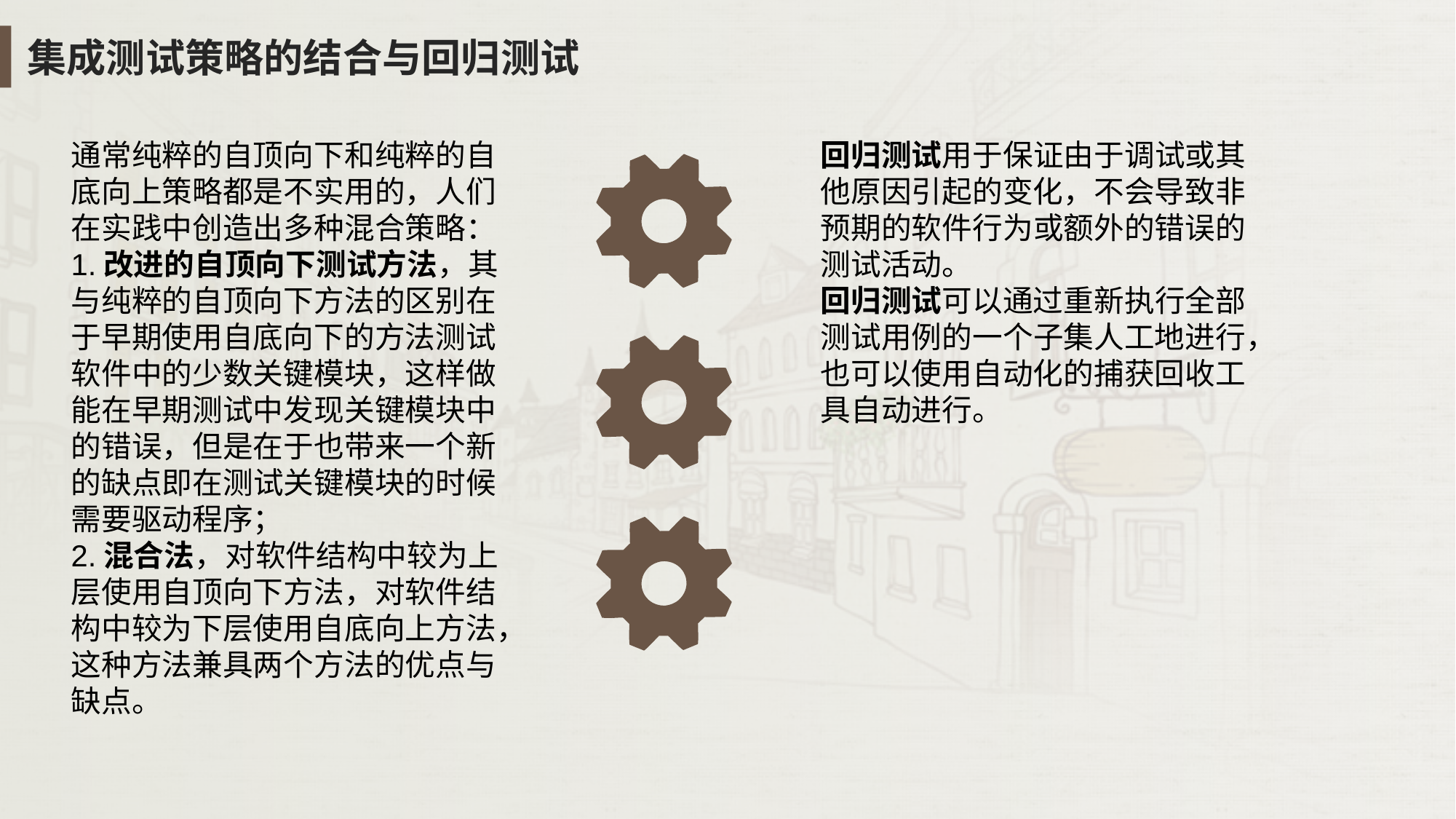

集成测试策略的结合与回归测试
通常纯粹的自顶向下和纯粹的自底向上策略都是不实用的，人们在实践中创造出多种混合策略：
1.改进的自顶向下测试方法，其与纯粹的自顶向下方法的区别在于早期使用自底向下的方法测试软件中的少数关键模块，这样做能在早期测试中发现关键模块中的错误，但是在于也带来一个新的缺点即在测试关键模块的时候需要驱动程序；
2.混合法，对软件结构中较为上层使用自顶向下方法，对软件结构中较为下层使用自底向上方法，这种方法兼具两个方法的优点与缺点。
回归测试用于保证由于调试或其他原因引起的变化，不会导致非预期的软件行为或额外的错误的测试活动。
回归测试可以通过重新执行全部测试用例的一个子集人工地进行，也可以使用自动化的捕获回收工具自动进行。